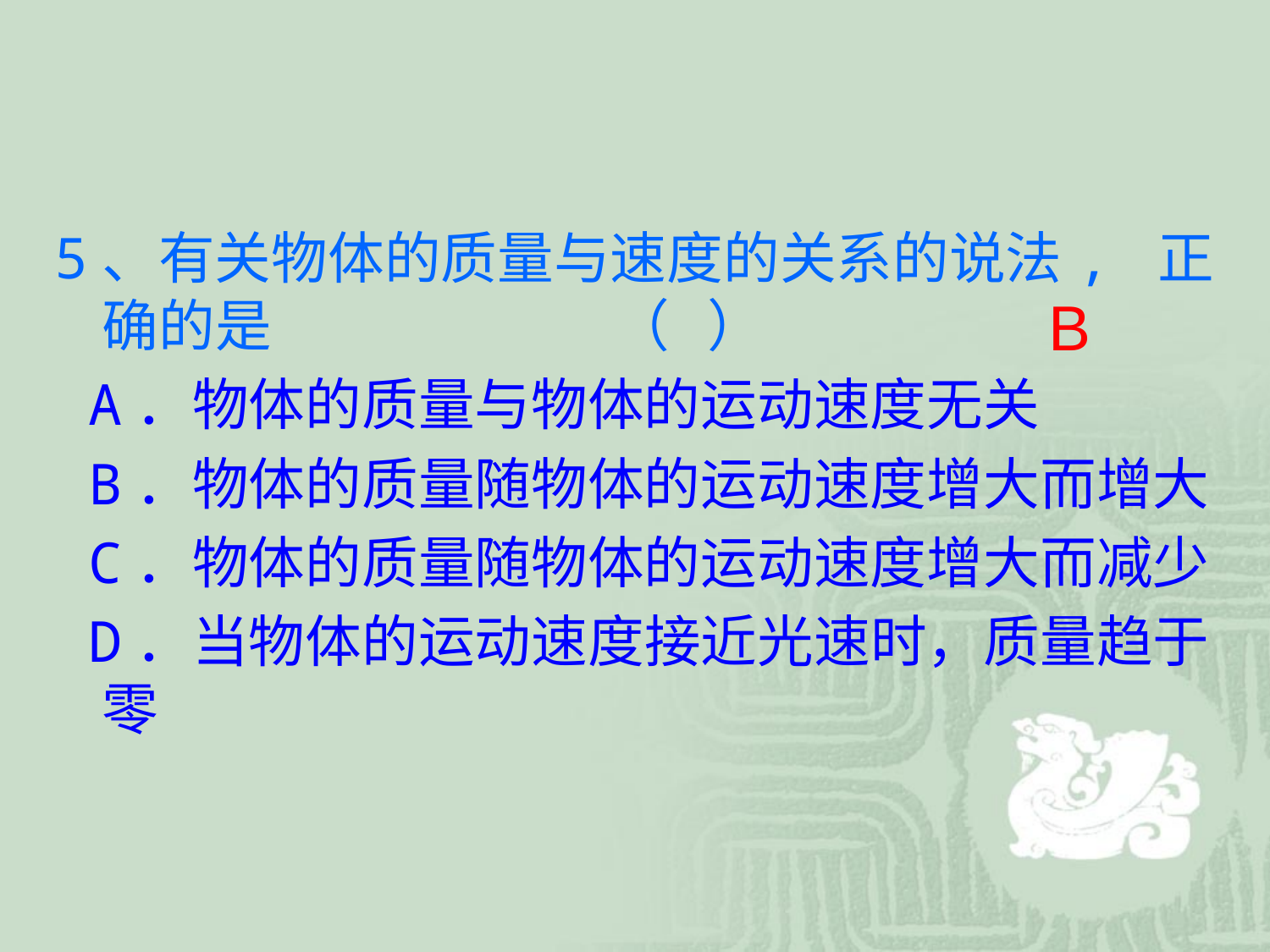

5、有关物体的质量与速度的关系的说法, 正确的是                           （   ）
 A．物体的质量与物体的运动速度无关
 B．物体的质量随物体的运动速度增大而增大
 C．物体的质量随物体的运动速度增大而减少
 D．当物体的运动速度接近光速时，质量趋于零
B